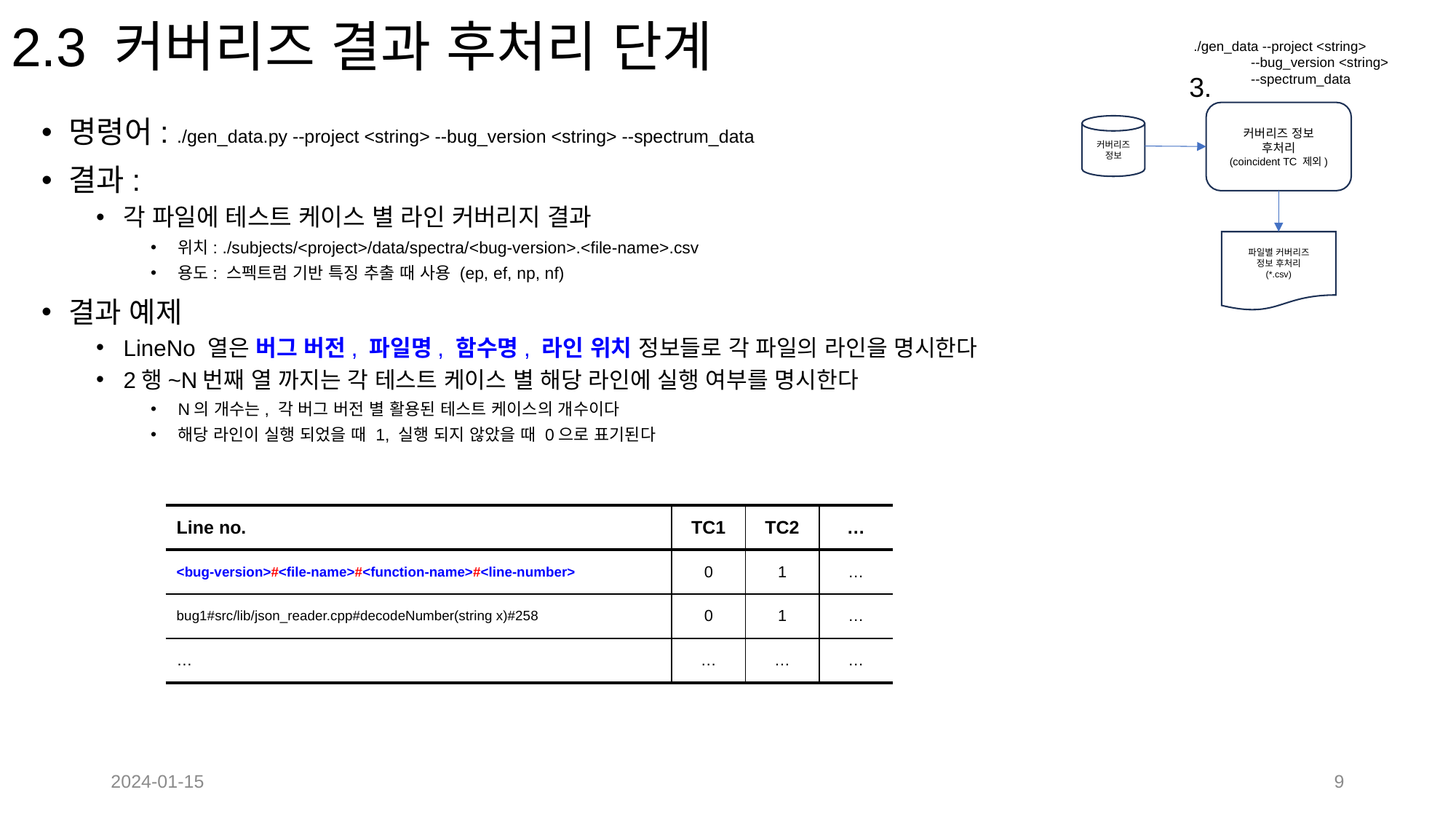

# 2.3 커버리즈 결과 후처리 단계
./gen_data --project <string>
               --bug_version <string>
               --spectrum_data
3.
커버리즈 정보
후처리
(coincident TC 제외)
커버리즈 정보
파일별 커버리즈
정보 후처리
(*.csv)
명령어: ./gen_data.py --project <string> --bug_version <string> --spectrum_data
결과:
각 파일에 테스트 케이스 별 라인 커버리지 결과
위치: ./subjects/<project>/data/spectra/<bug-version>.<file-name>.csv
용도: 스펙트럼 기반 특징 추출 때 사용 (ep, ef, np, nf)
결과 예제
LineNo 열은 버그 버전, 파일명, 함수명, 라인 위치 정보들로 각 파일의 라인을 명시한다
2행~N번째 열 까지는 각 테스트 케이스 별 해당 라인에 실행 여부를 명시한다
N의 개수는, 각 버그 버전 별 활용된 테스트 케이스의 개수이다
해당 라인이 실행 되었을 때 1, 실행 되지 않았을 때 0으로 표기된다
| Line no. | TC1 | TC2 | … |
| --- | --- | --- | --- |
| <bug-version>#<file-name>#<function-name>#<line-number> | 0 | 1 | … |
| bug1#src/lib/json\_reader.cpp#decodeNumber(string x)#258 | 0 | 1 | … |
| … | … | … | … |
2024-01-15
9